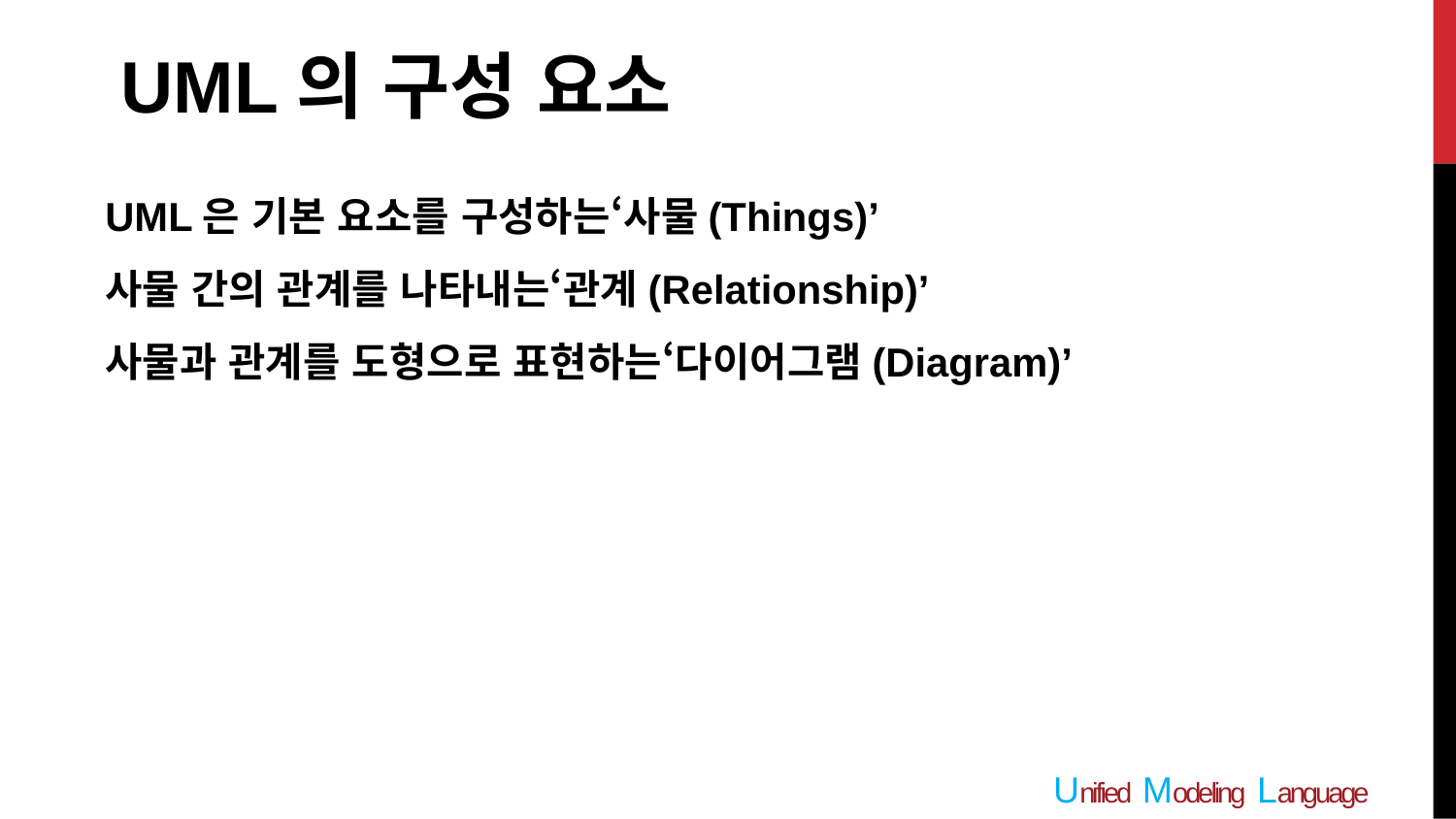

UML의 구성 요소
UML은 기본 요소를 구성하는‘사물(Things)’
사물 간의 관계를 나타내는‘관계(Relationship)’
사물과 관계를 도형으로 표현하는‘다이어그램(Diagram)’